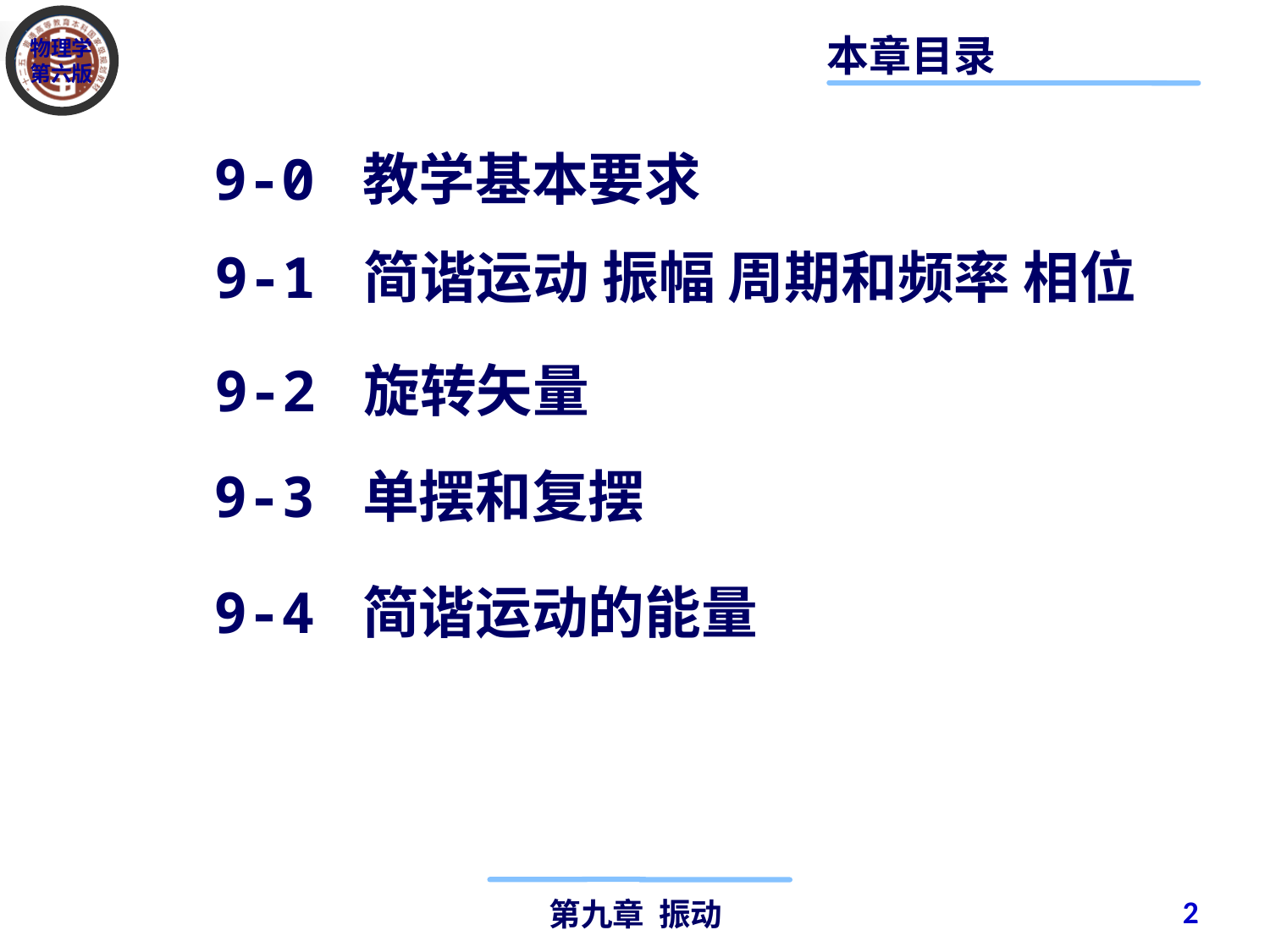

本章目录
9-0 教学基本要求
9-1 简谐运动 振幅 周期和频率 相位
9-2 旋转矢量
9-3 单摆和复摆
9-4 简谐运动的能量